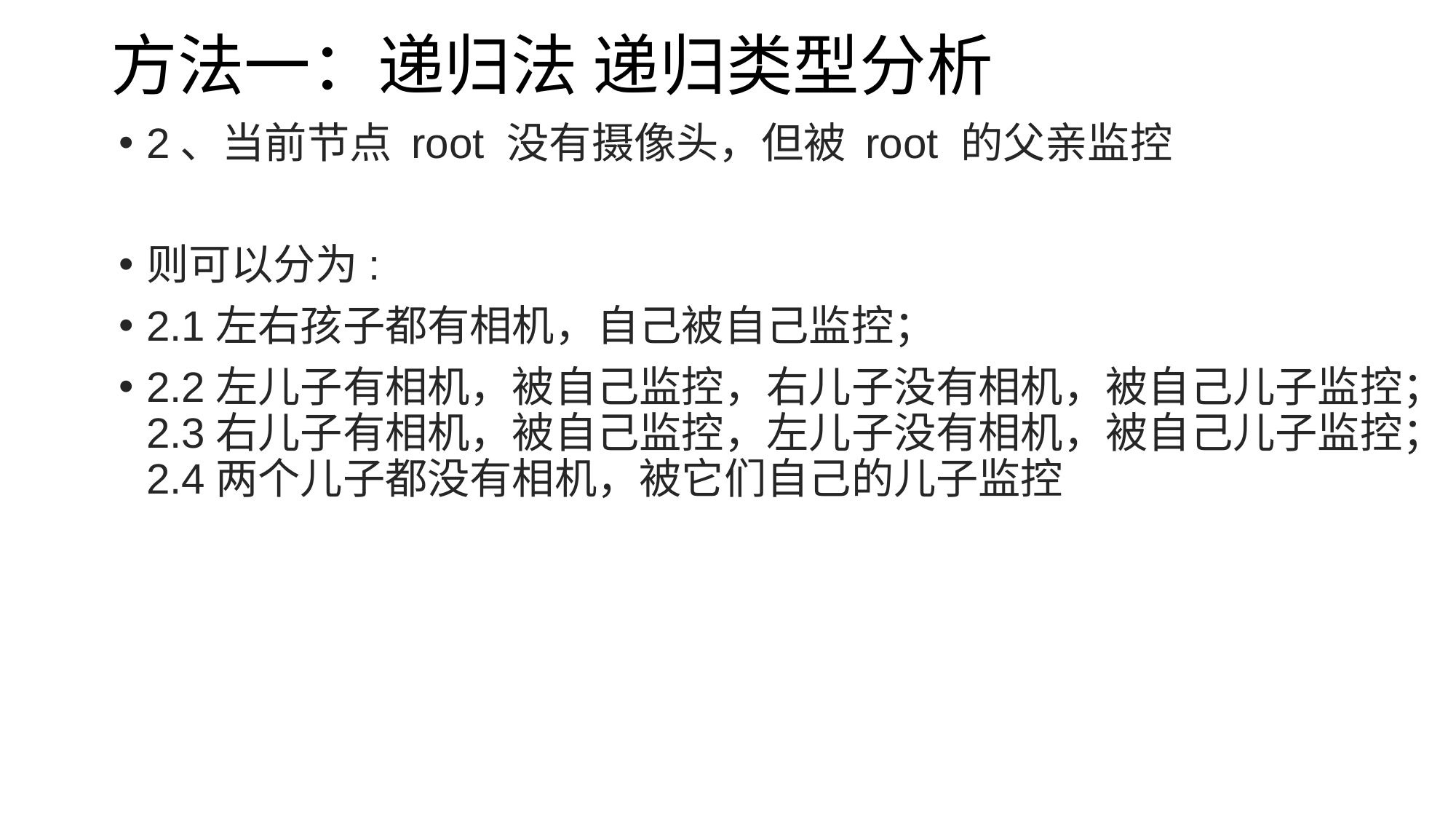

# 方法一：递归法 递归类型分析
2、当前节点 root 没有摄像头，但被 root 的父亲监控

则可以分为:
2.1左右孩子都有相机，自己被自己监控；
2.2左儿子有相机，被自己监控，右儿子没有相机，被自己儿子监控；2.3右儿子有相机，被自己监控，左儿子没有相机，被自己儿子监控；2.4两个儿子都没有相机，被它们自己的儿子监控